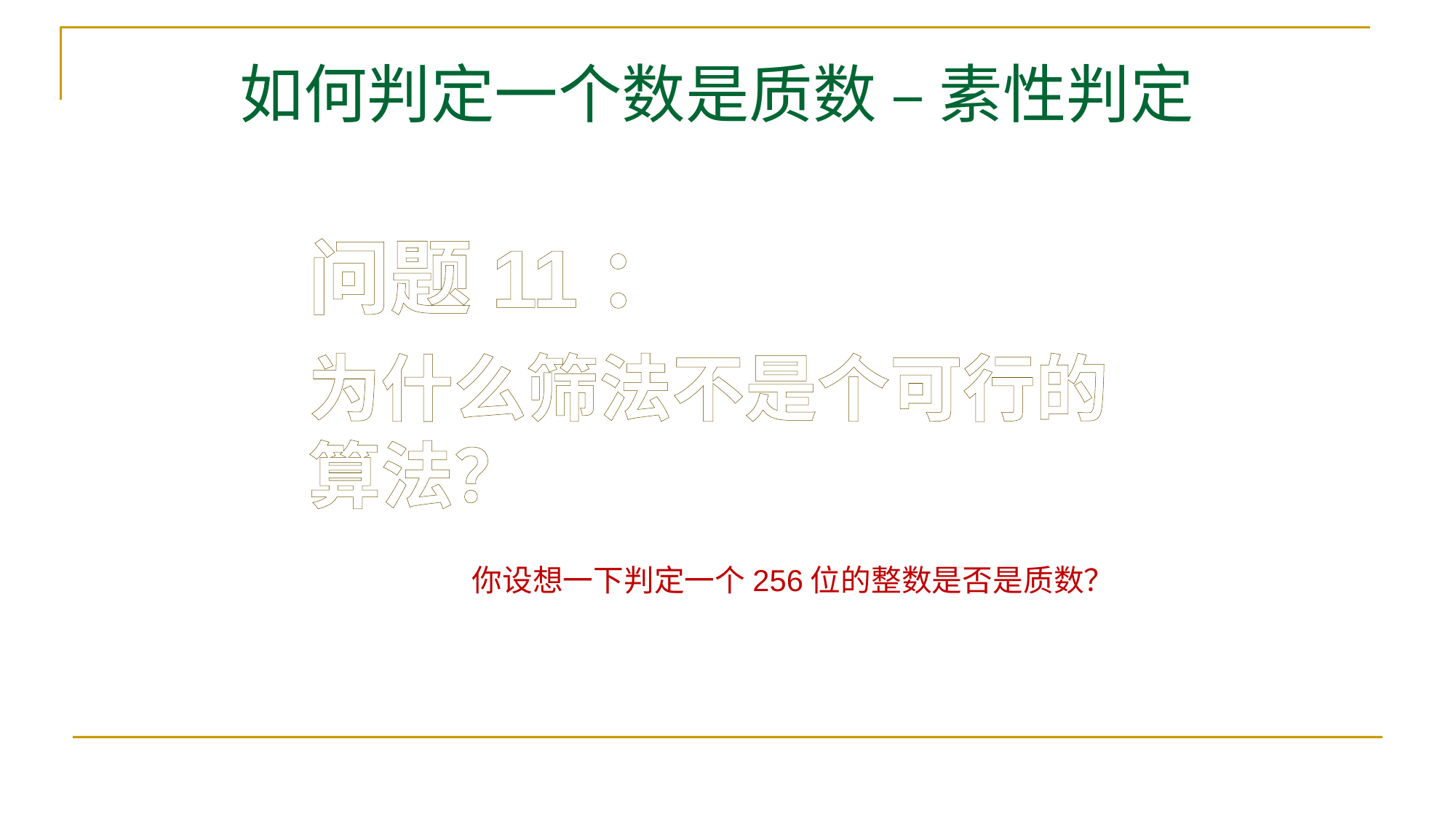

# 如何判定一个数是质数 – 素性判定
问题11：
为什么筛法不是个可行的算法？
你设想一下判定一个256位的整数是否是质数？